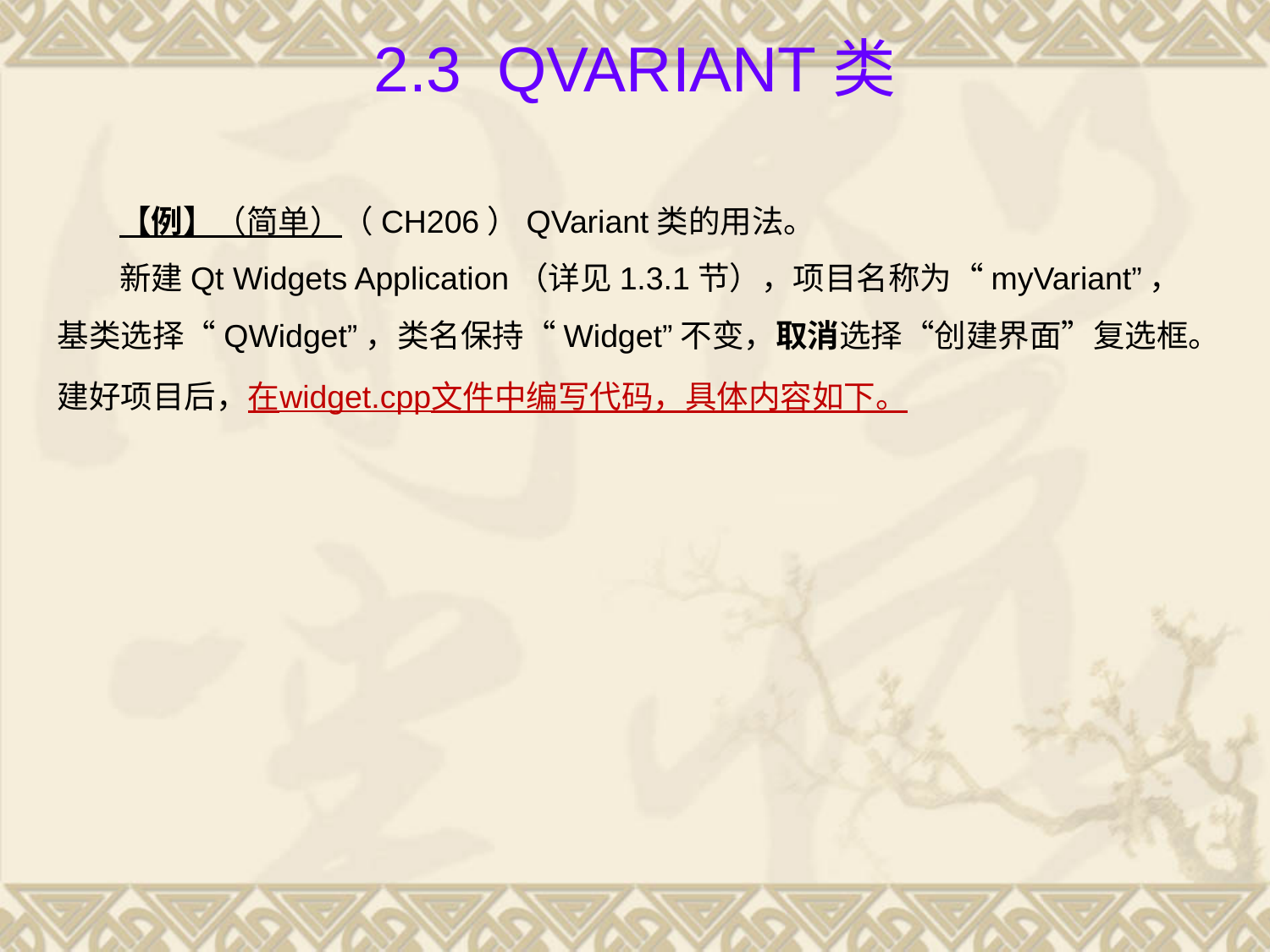

# 2.3  QVariant类
【例】（简单）（CH206）QVariant类的用法。
新建Qt Widgets Application（详见1.3.1节），项目名称为“myVariant”，基类选择“QWidget”，类名保持“Widget”不变，取消选择“创建界面”复选框。建好项目后，在widget.cpp文件中编写代码，具体内容如下。